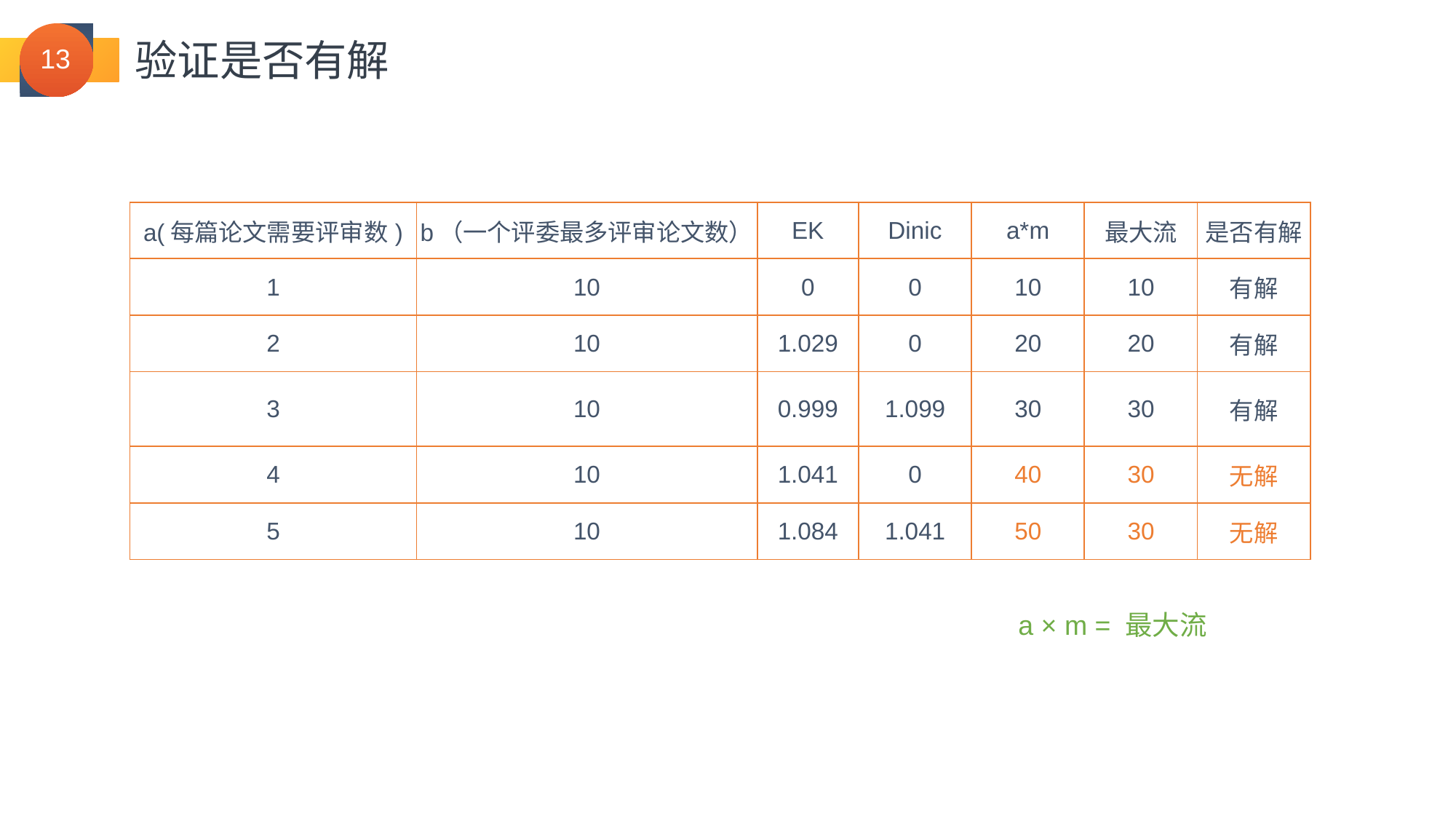

验证是否有解
| a(每篇论文需要评审数) | b（一个评委最多评审论文数） | EK | Dinic | a\*m | 最大流 | 是否有解 |
| --- | --- | --- | --- | --- | --- | --- |
| 1 | 10 | 0 | 0 | 10 | 10 | 有解 |
| 2 | 10 | 1.029 | 0 | 20 | 20 | 有解 |
| 3 | 10 | 0.999 | 1.099 | 30 | 30 | 有解 |
| 4 | 10 | 1.041 | 0 | 40 | 30 | 无解 |
| 5 | 10 | 1.084 | 1.041 | 50 | 30 | 无解 |
a × m = 最大流